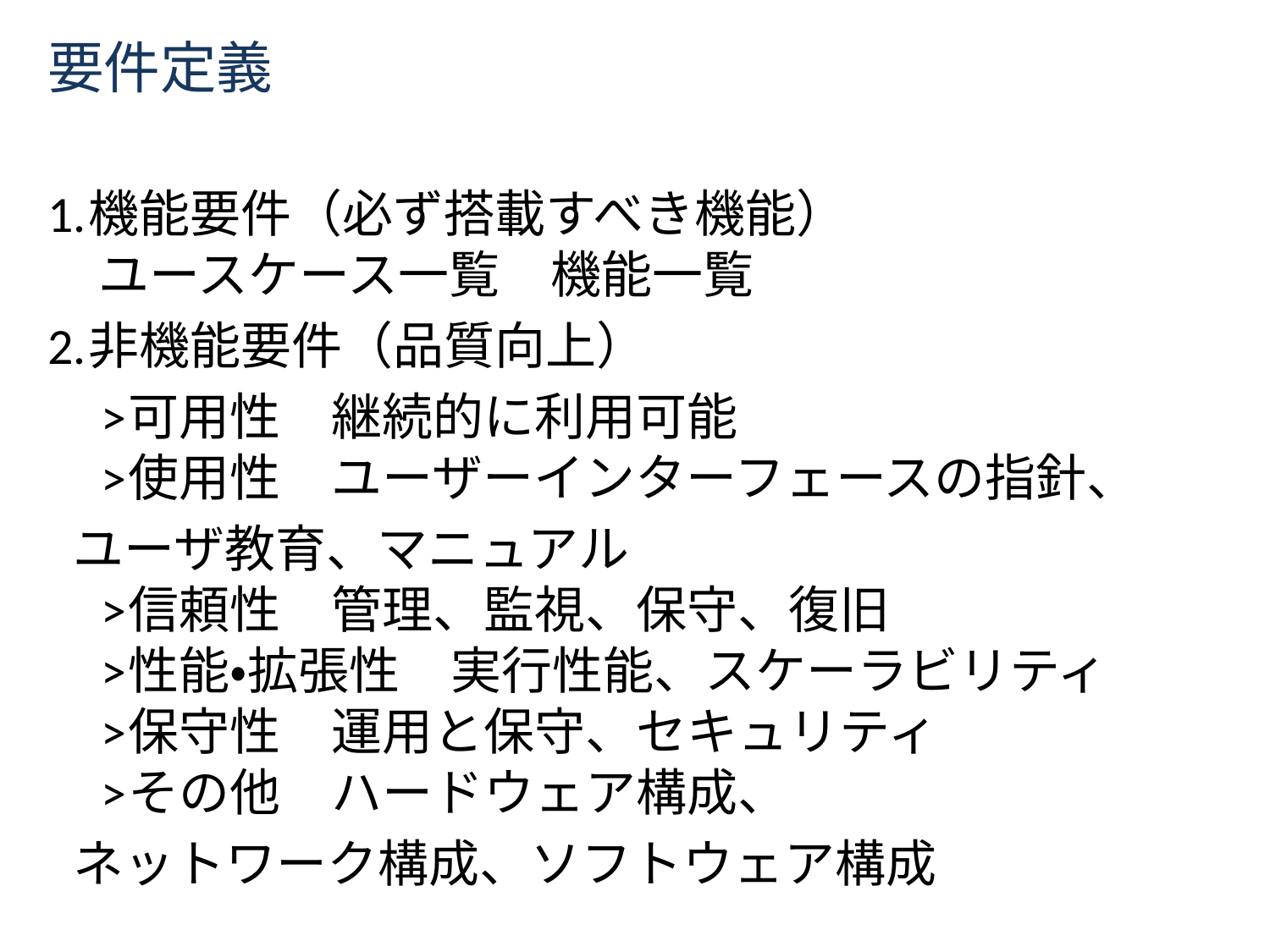

要件定義

1.機能要件（必ず搭載すべき機能）
　ユースケース一覧　機能一覧
2.非機能要件（品質向上）
　>可用性　継続的に利用可能
　>使用性　ユーザーインターフェースの指針、
	ユーザ教育、マニュアル
　>信頼性　管理、監視、保守、復旧
　>性能・拡張性　実行性能、スケーラビリティ
　>保守性　運用と保守、セキュリティ
　>その他　ハードウェア構成、
	ネットワーク構成、ソフトウェア構成